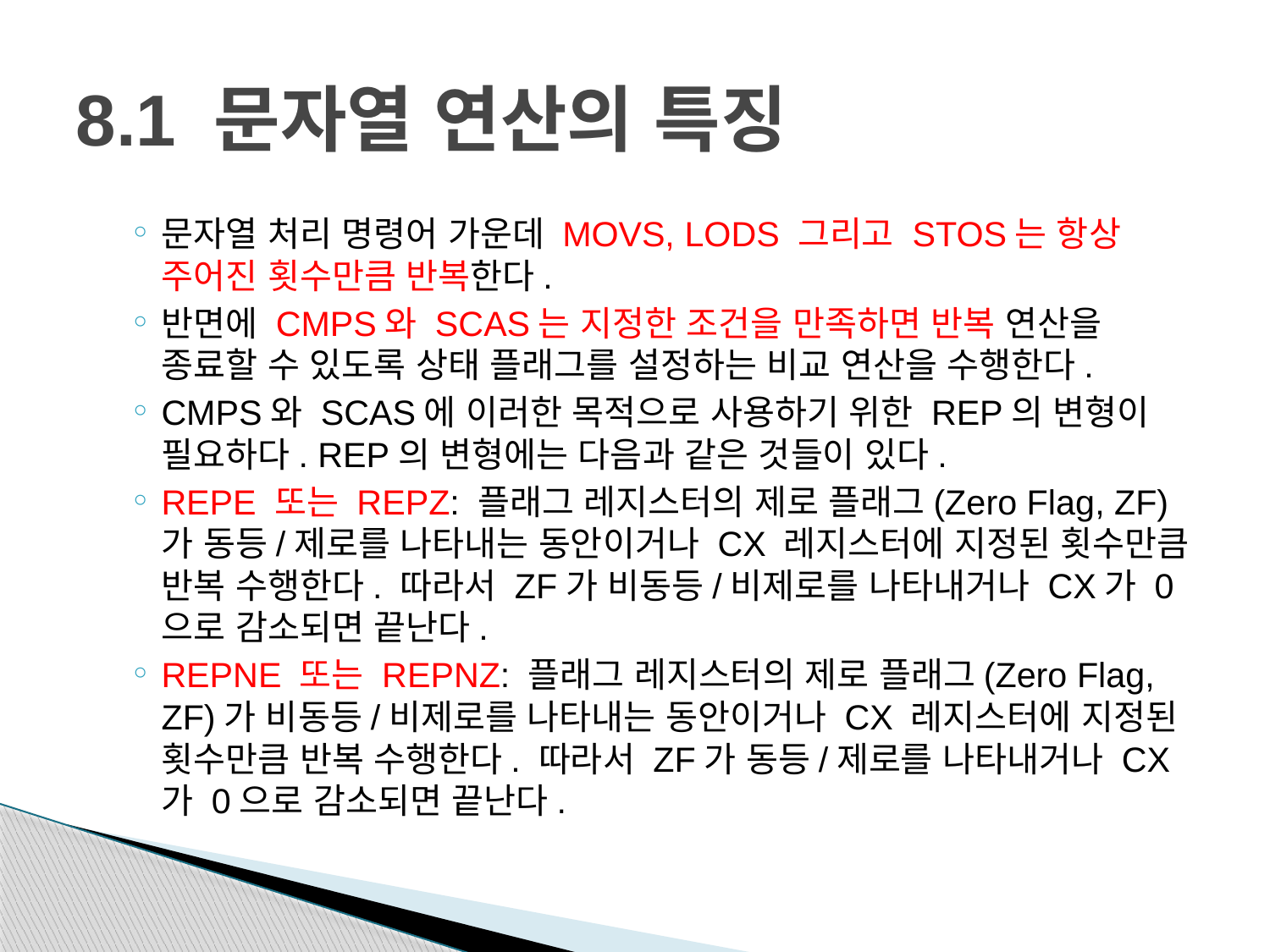

# 8.1 문자열 연산의 특징
문자열 처리 명령어 가운데 MOVS, LODS 그리고 STOS는 항상 주어진 횟수만큼 반복한다.
반면에 CMPS와 SCAS는 지정한 조건을 만족하면 반복 연산을 종료할 수 있도록 상태 플래그를 설정하는 비교 연산을 수행한다.
CMPS와 SCAS에 이러한 목적으로 사용하기 위한 REP의 변형이 필요하다. REP의 변형에는 다음과 같은 것들이 있다.
REPE 또는 REPZ: 플래그 레지스터의 제로 플래그(Zero Flag, ZF)가 동등/제로를 나타내는 동안이거나 CX 레지스터에 지정된 횟수만큼 반복 수행한다. 따라서 ZF가 비동등/비제로를 나타내거나 CX가 0으로 감소되면 끝난다.
REPNE 또는 REPNZ: 플래그 레지스터의 제로 플래그(Zero Flag, ZF)가 비동등/비제로를 나타내는 동안이거나 CX 레지스터에 지정된 횟수만큼 반복 수행한다. 따라서 ZF가 동등/제로를 나타내거나 CX가 0으로 감소되면 끝난다.